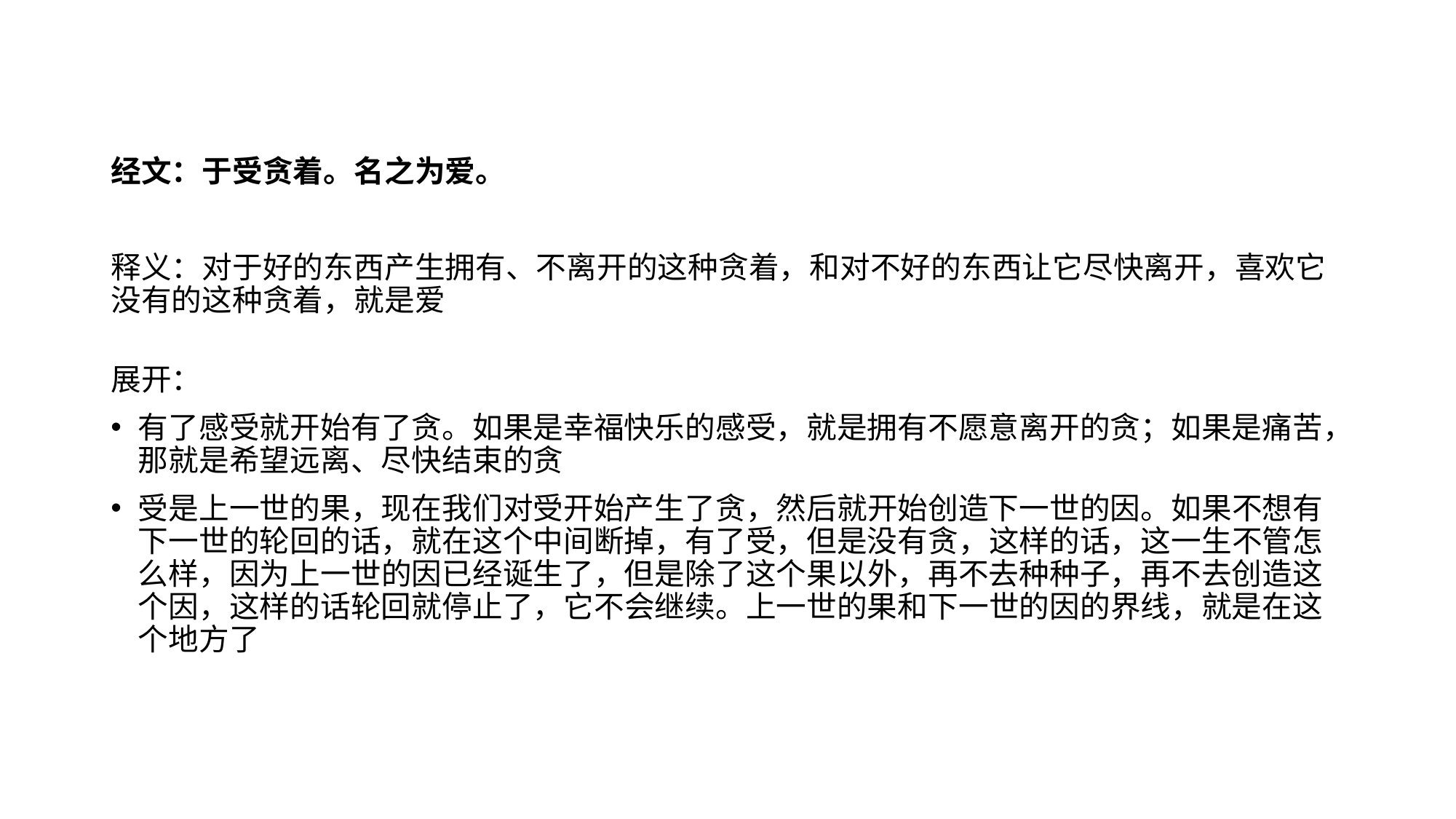

经文：于受贪着。名之为爱。

释义：对于好的东西产生拥有、不离开的这种贪着，和对不好的东西让它尽快离开，喜欢它没有的这种贪着，就是爱

展开：
有了感受就开始有了贪。如果是幸福快乐的感受，就是拥有不愿意离开的贪；如果是痛苦，那就是希望远离、尽快结束的贪
受是上一世的果，现在我们对受开始产生了贪，然后就开始创造下一世的因。如果不想有下一世的轮回的话，就在这个中间断掉，有了受，但是没有贪，这样的话，这一生不管怎么样，因为上一世的因已经诞生了，但是除了这个果以外，再不去种种子，再不去创造这个因，这样的话轮回就停止了，它不会继续。上一世的果和下一世的因的界线，就是在这个地方了